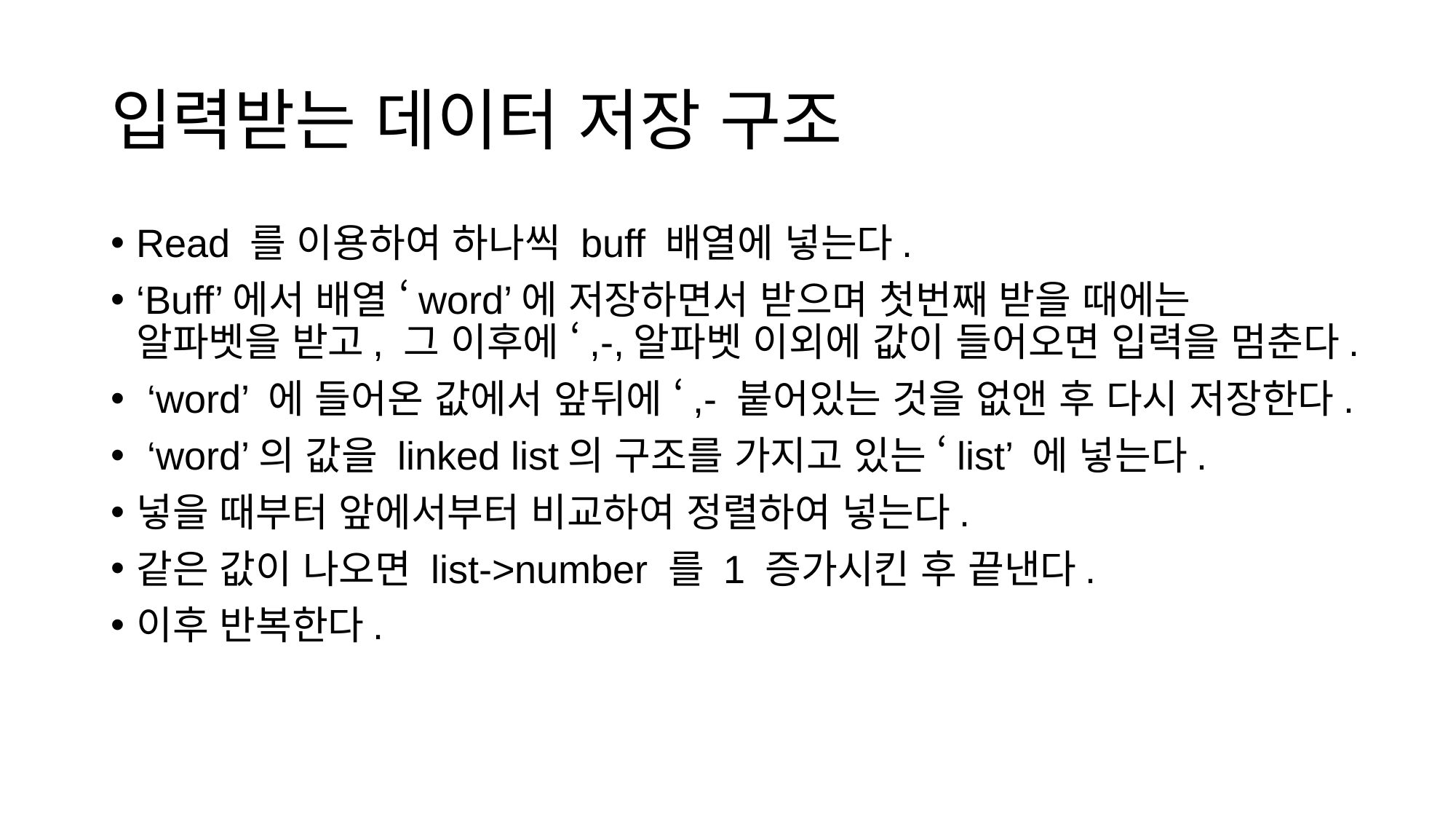

# 입력받는 데이터 저장 구조
Read 를 이용하여 하나씩 buff 배열에 넣는다.
‘Buff’에서 배열 ‘word’에 저장하면서 받으며 첫번째 받을 때에는 알파벳을 받고, 그 이후에 ‘,-,알파벳 이외에 값이 들어오면 입력을 멈춘다.
 ‘word’ 에 들어온 값에서 앞뒤에 ‘,- 붙어있는 것을 없앤 후 다시 저장한다.
 ‘word’의 값을 linked list의 구조를 가지고 있는 ‘list’ 에 넣는다.
넣을 때부터 앞에서부터 비교하여 정렬하여 넣는다.
같은 값이 나오면 list->number 를 1 증가시킨 후 끝낸다.
이후 반복한다.